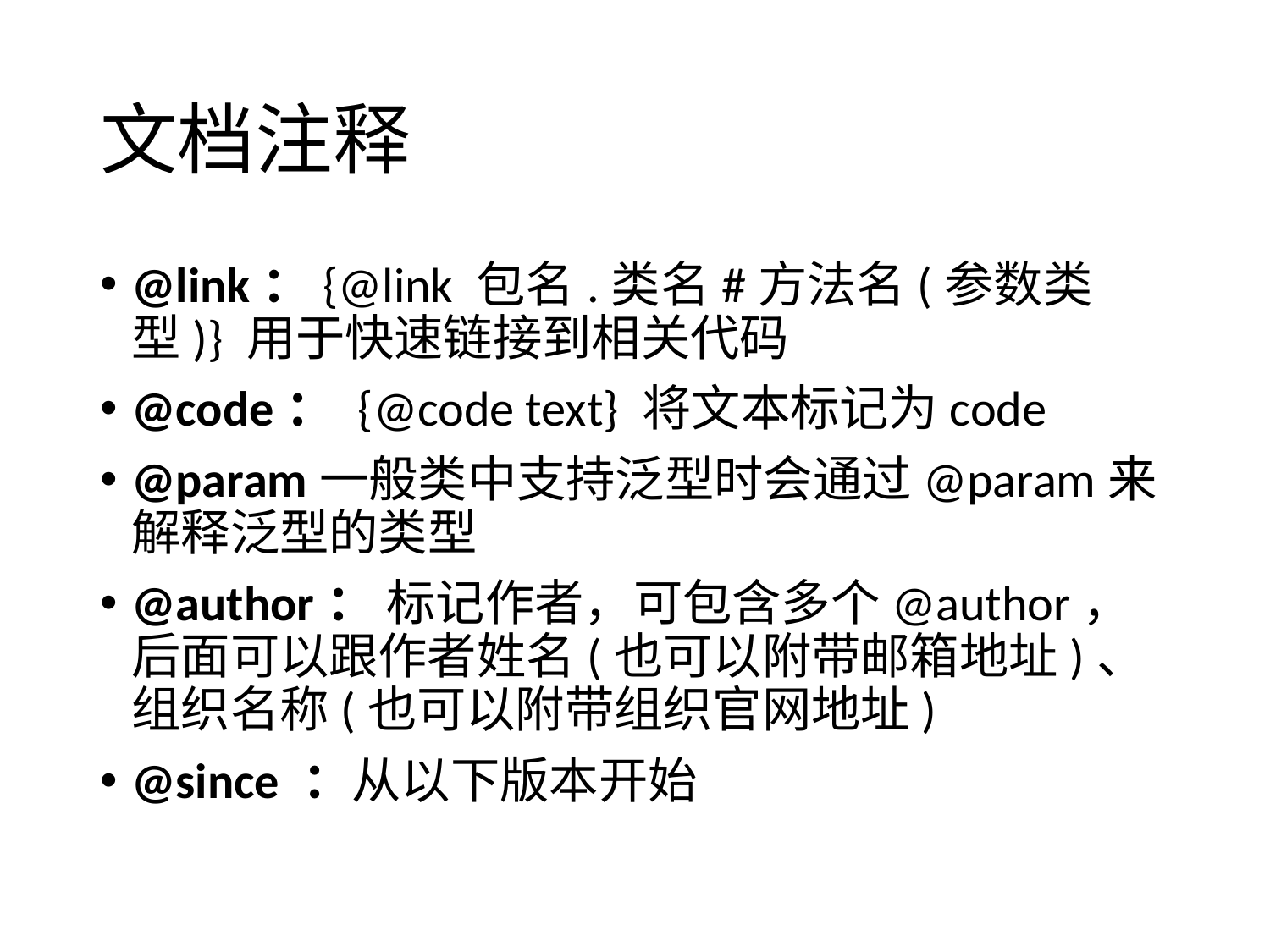

# 文档注释
@link：{@link 包名.类名#方法名(参数类型)} 用于快速链接到相关代码
@code： {@code text} 将文本标记为code
@param一般类中支持泛型时会通过@param来解释泛型的类型
@author： 标记作者，可包含多个@author， 后面可以跟作者姓名(也可以附带邮箱地址)、组织名称(也可以附带组织官网地址)
@since ：从以下版本开始